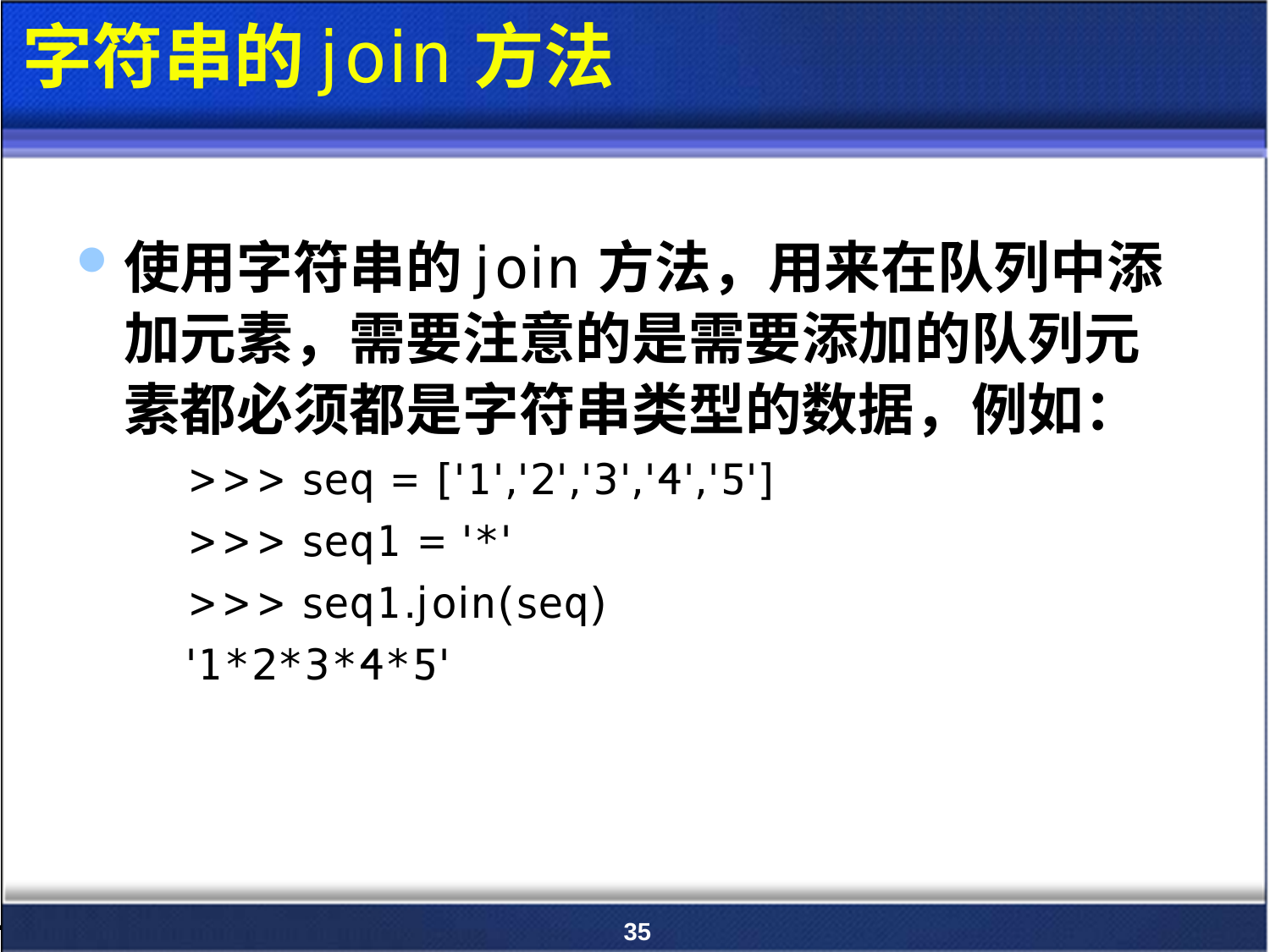

# 字符串的join方法
使用字符串的join方法，用来在队列中添加元素，需要注意的是需要添加的队列元素都必须都是字符串类型的数据，例如：
>>> seq = ['1','2','3','4','5']
>>> seq1 = '*'
>>> seq1.join(seq)
'1*2*3*4*5'

35